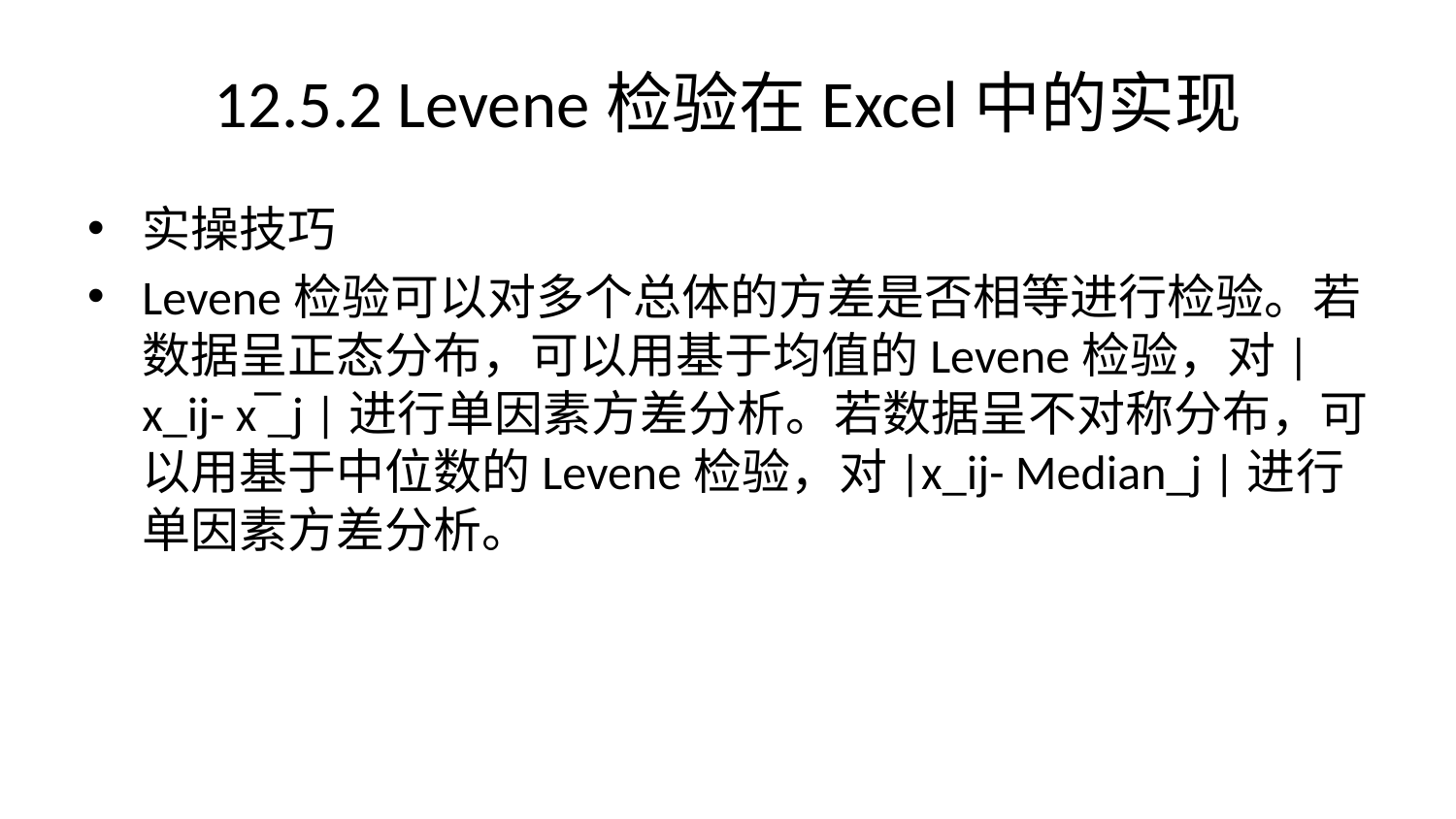

# 12.5.2 Levene检验在Excel中的实现
实操技巧
Levene检验可以对多个总体的方差是否相等进行检验。若数据呈正态分布，可以用基于均值的Levene检验，对|x_ij- x ̅_j |进行单因素方差分析。若数据呈不对称分布，可以用基于中位数的Levene检验，对|x_ij- Median_j |进行单因素方差分析。